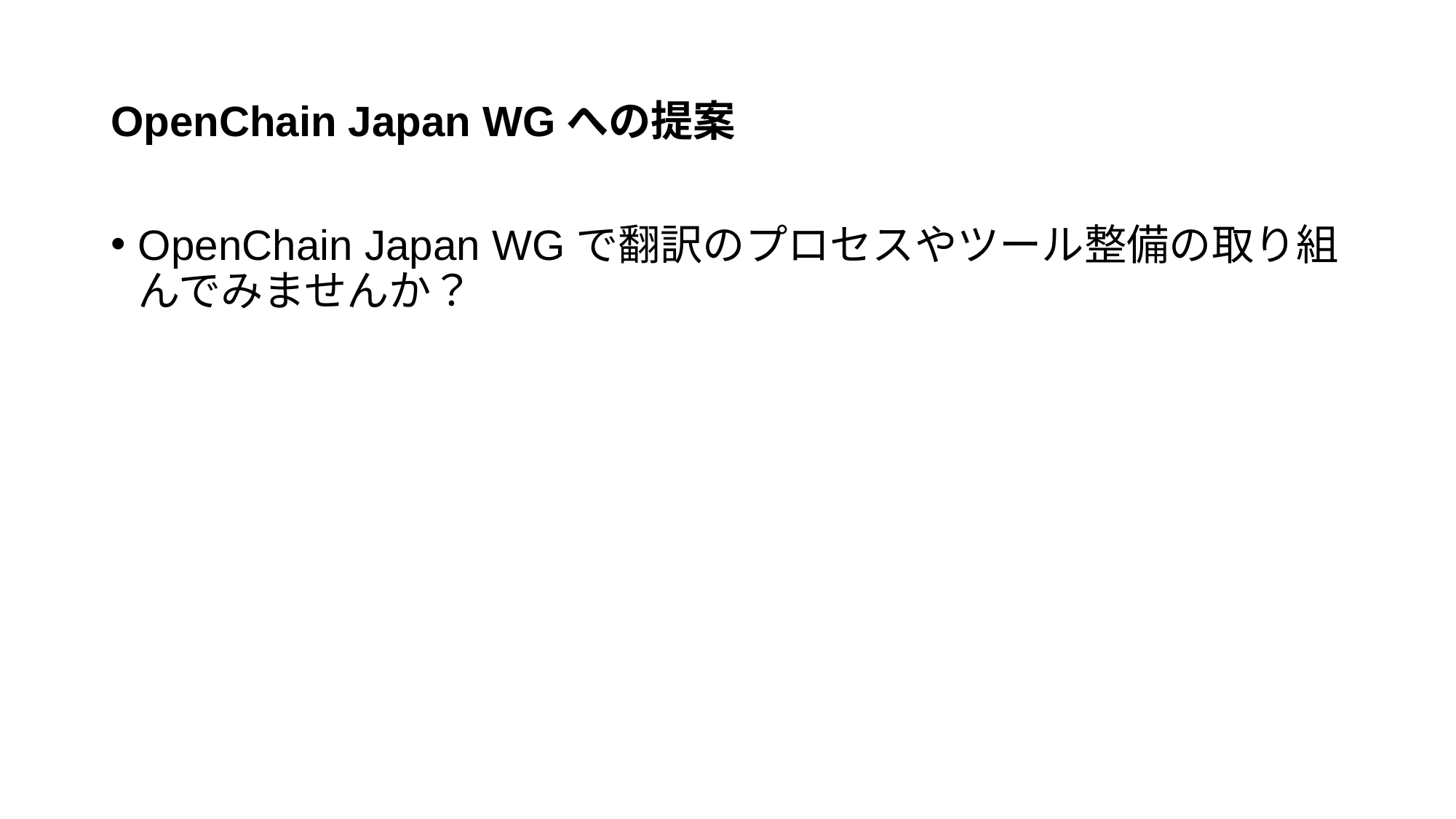

# OpenChain Japan WGへの提案
OpenChain Japan WGで翻訳のプロセスやツール整備の取り組んでみませんか？